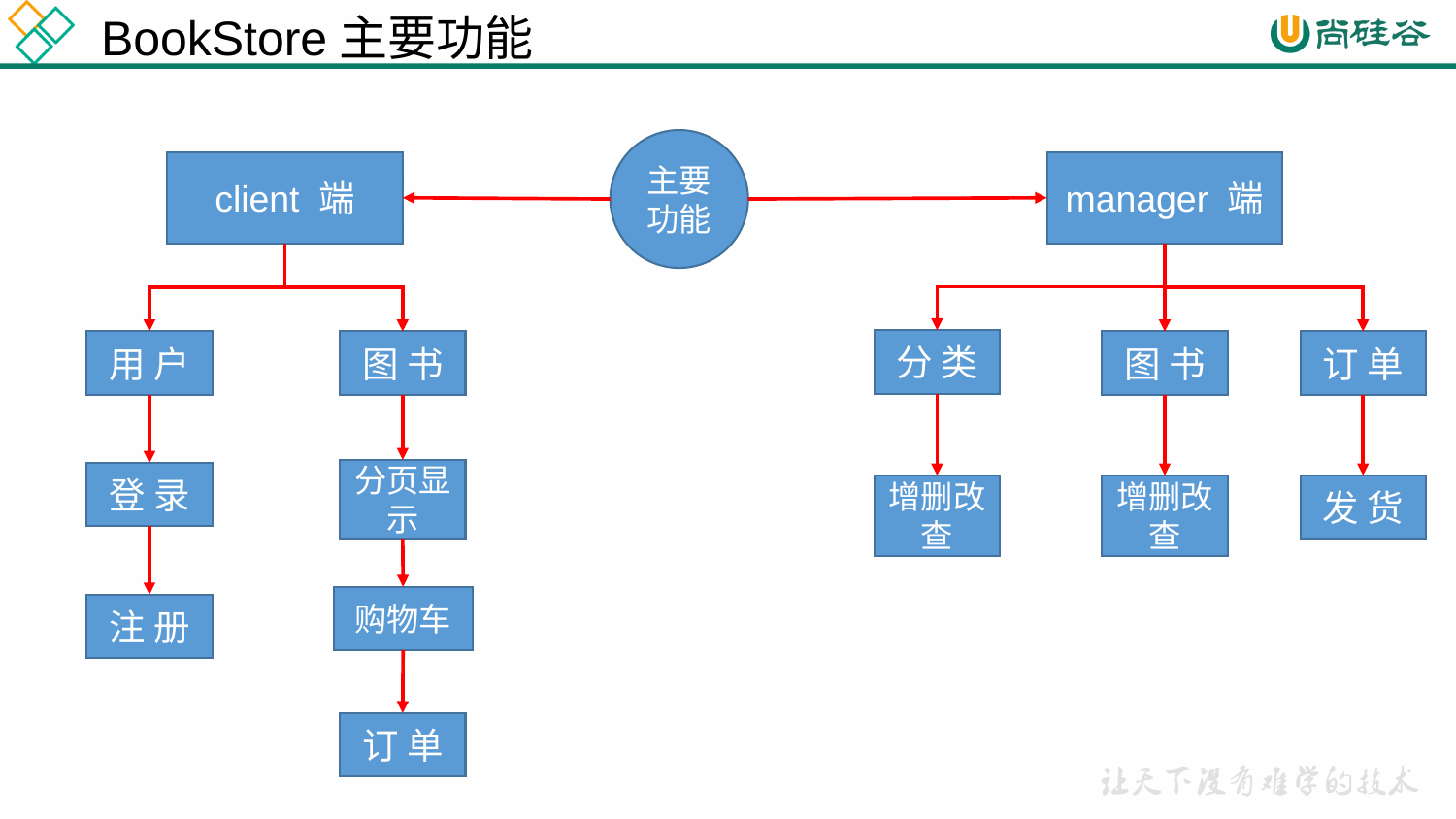

BookStore主要功能
主要功能
client 端
manager 端
分 类
用 户
图 书
图 书
订 单
分页显示
登 录
增删改查
增删改查
发 货
购物车
注 册
订 单